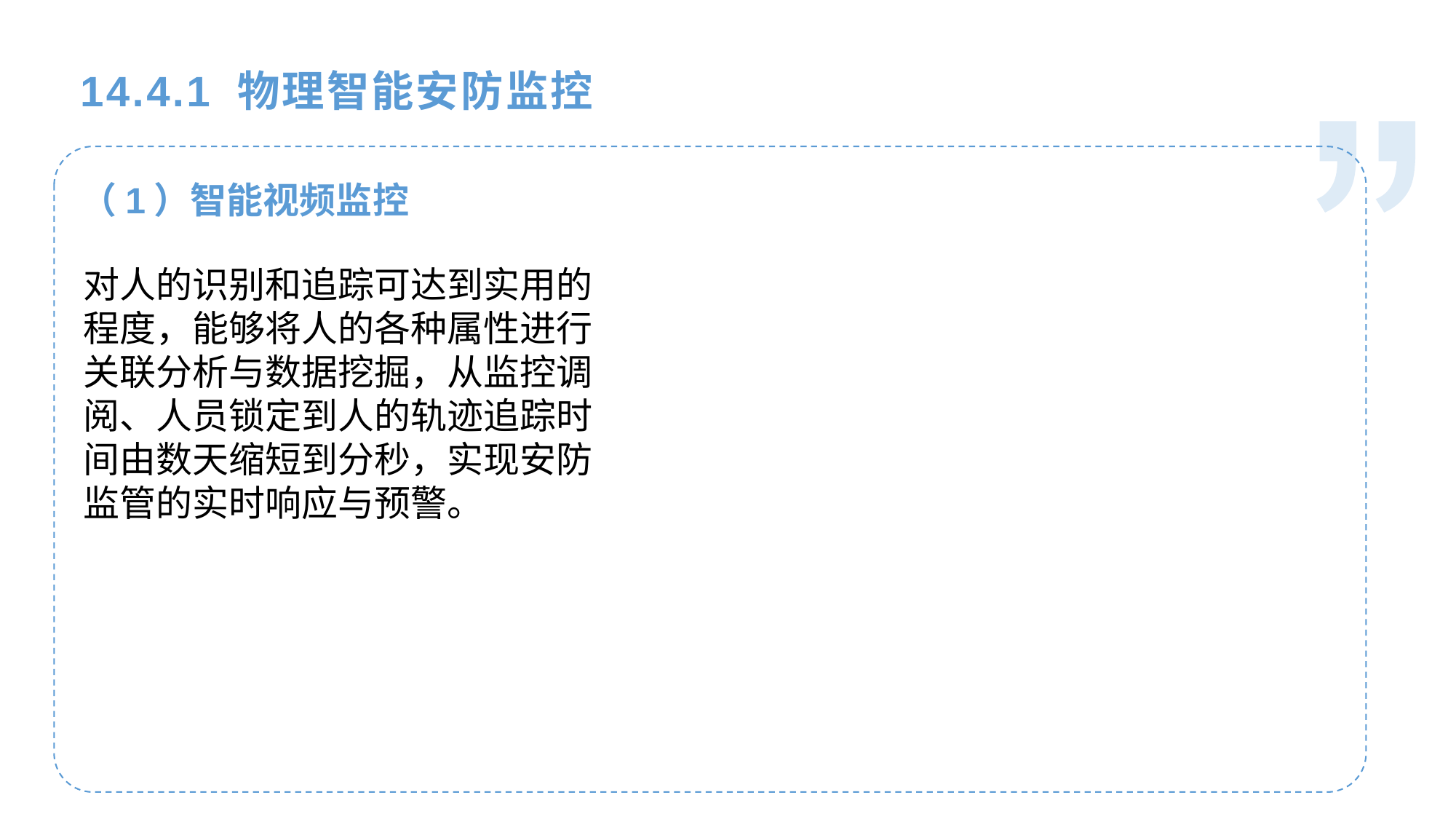

人工智能基础
14.4.1 物理智能安防监控

（1）智能视频监控
对人的识别和追踪可达到实用的程度，能够将人的各种属性进行关联分析与数据挖掘，从监控调阅、人员锁定到人的轨迹追踪时间由数天缩短到分秒，实现安防监管的实时响应与预警。